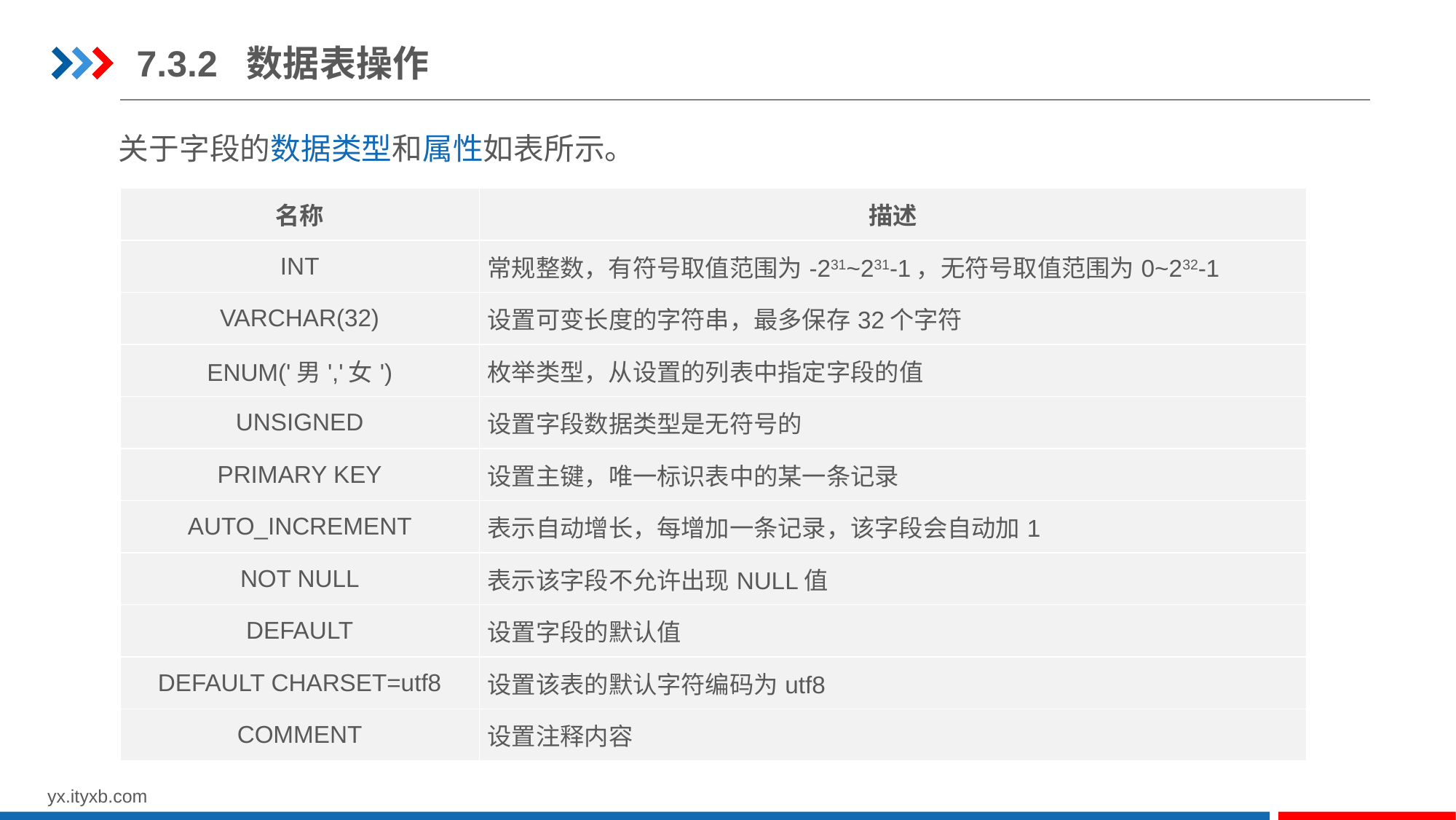

7.3.2  数据表操作
关于字段的数据类型和属性如表所示。
| 名称 | 描述 |
| --- | --- |
| INT | 常规整数，有符号取值范围为-231~231-1，无符号取值范围为0~232-1 |
| VARCHAR(32) | 设置可变长度的字符串，最多保存32个字符 |
| ENUM('男','女') | 枚举类型，从设置的列表中指定字段的值 |
| UNSIGNED | 设置字段数据类型是无符号的 |
| PRIMARY KEY | 设置主键，唯一标识表中的某一条记录 |
| AUTO\_INCREMENT | 表示自动增长，每增加一条记录，该字段会自动加1 |
| NOT NULL | 表示该字段不允许出现NULL值 |
| DEFAULT | 设置字段的默认值 |
| DEFAULT CHARSET=utf8 | 设置该表的默认字符编码为utf8 |
| COMMENT | 设置注释内容 |